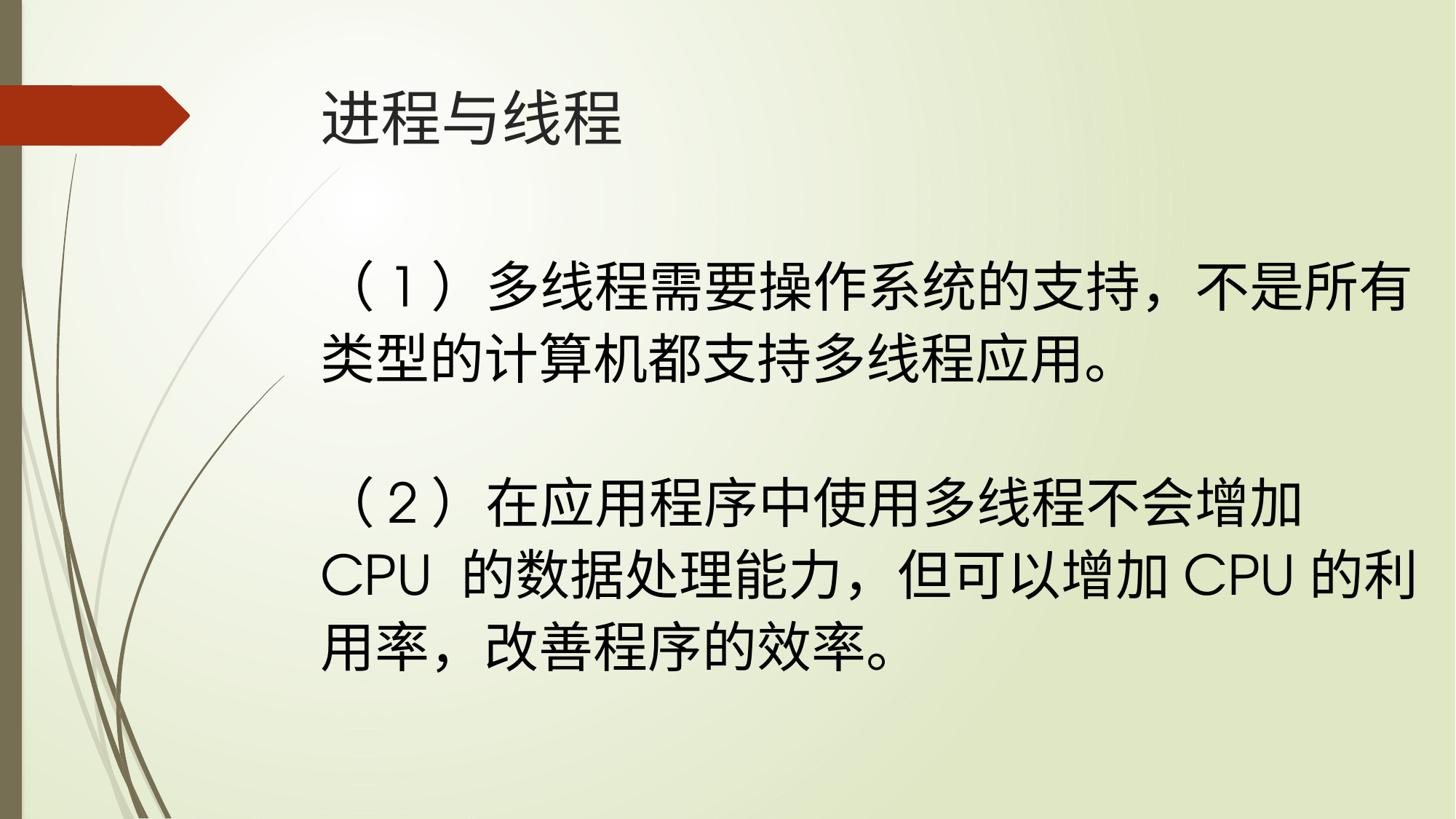

# 进程与线程
（1）多线程需要操作系统的支持，不是所有类型的计算机都支持多线程应用。

（2）在应用程序中使用多线程不会增加 CPU 的数据处理能力，但可以增加CPU的利用率，改善程序的效率。